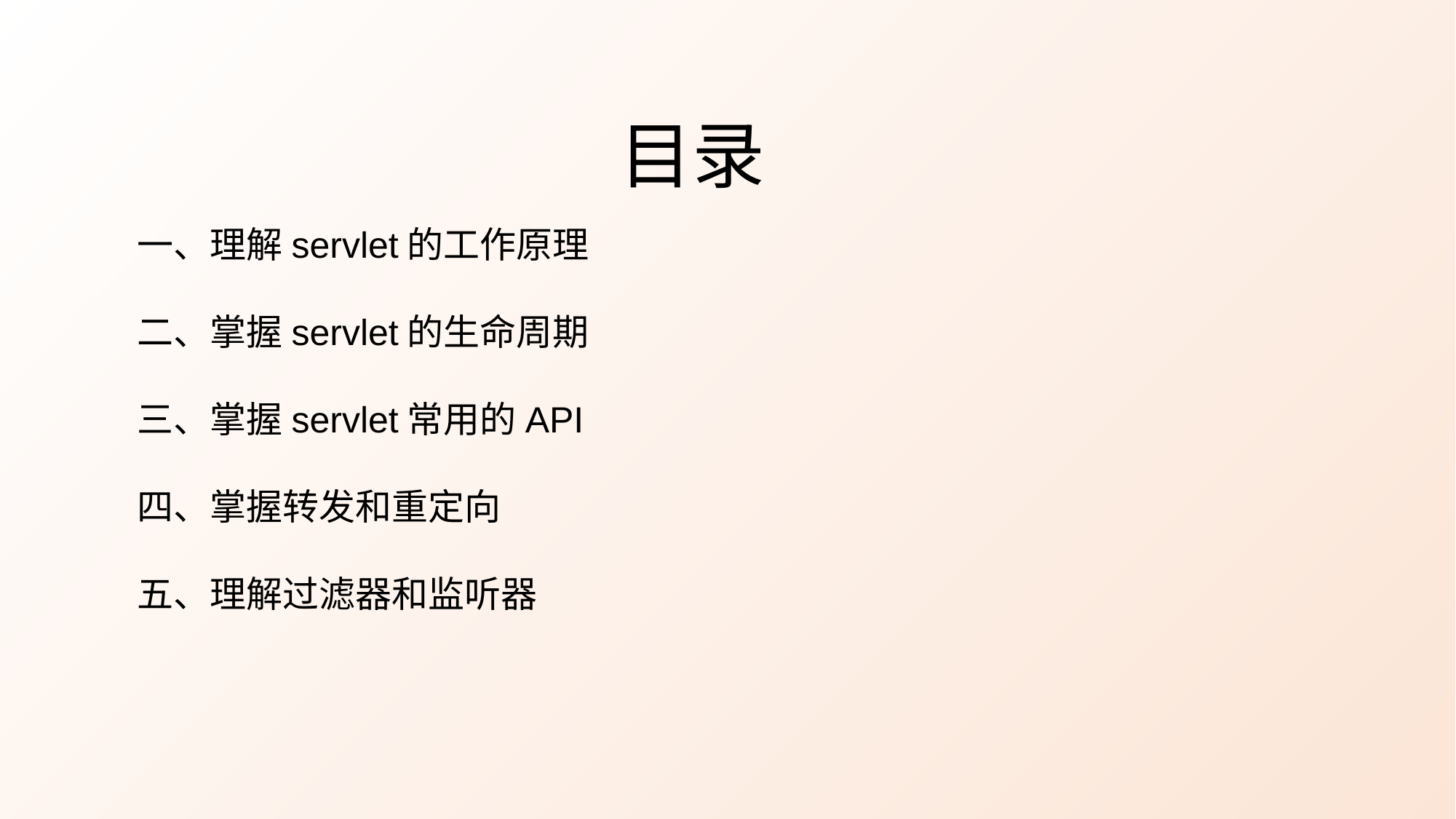

目录
一、理解servlet的工作原理

二、掌握servlet的生命周期

三、掌握servlet常用的API

四、掌握转发和重定向

五、理解过滤器和监听器